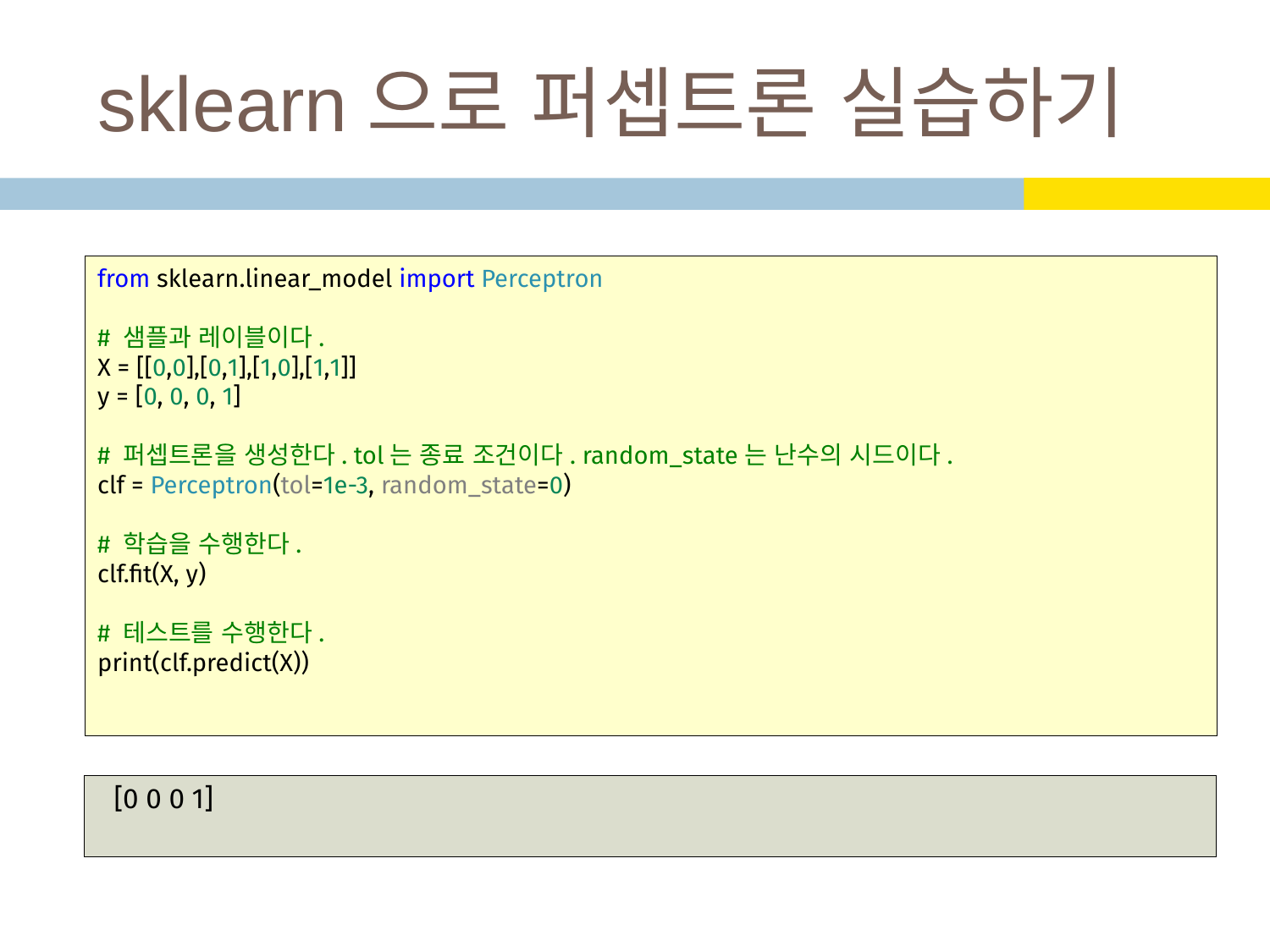

# sklearn으로 퍼셉트론 실습하기
from sklearn.linear_model import Perceptron
# 샘플과 레이블이다.
X = [[0,0],[0,1],[1,0],[1,1]]
y = [0, 0, 0, 1]
# 퍼셉트론을 생성한다. tol는 종료 조건이다. random_state는 난수의 시드이다.
clf = Perceptron(tol=1e-3, random_state=0)
# 학습을 수행한다.
clf.fit(X, y)
# 테스트를 수행한다.
print(clf.predict(X))

[0 0 0 1]